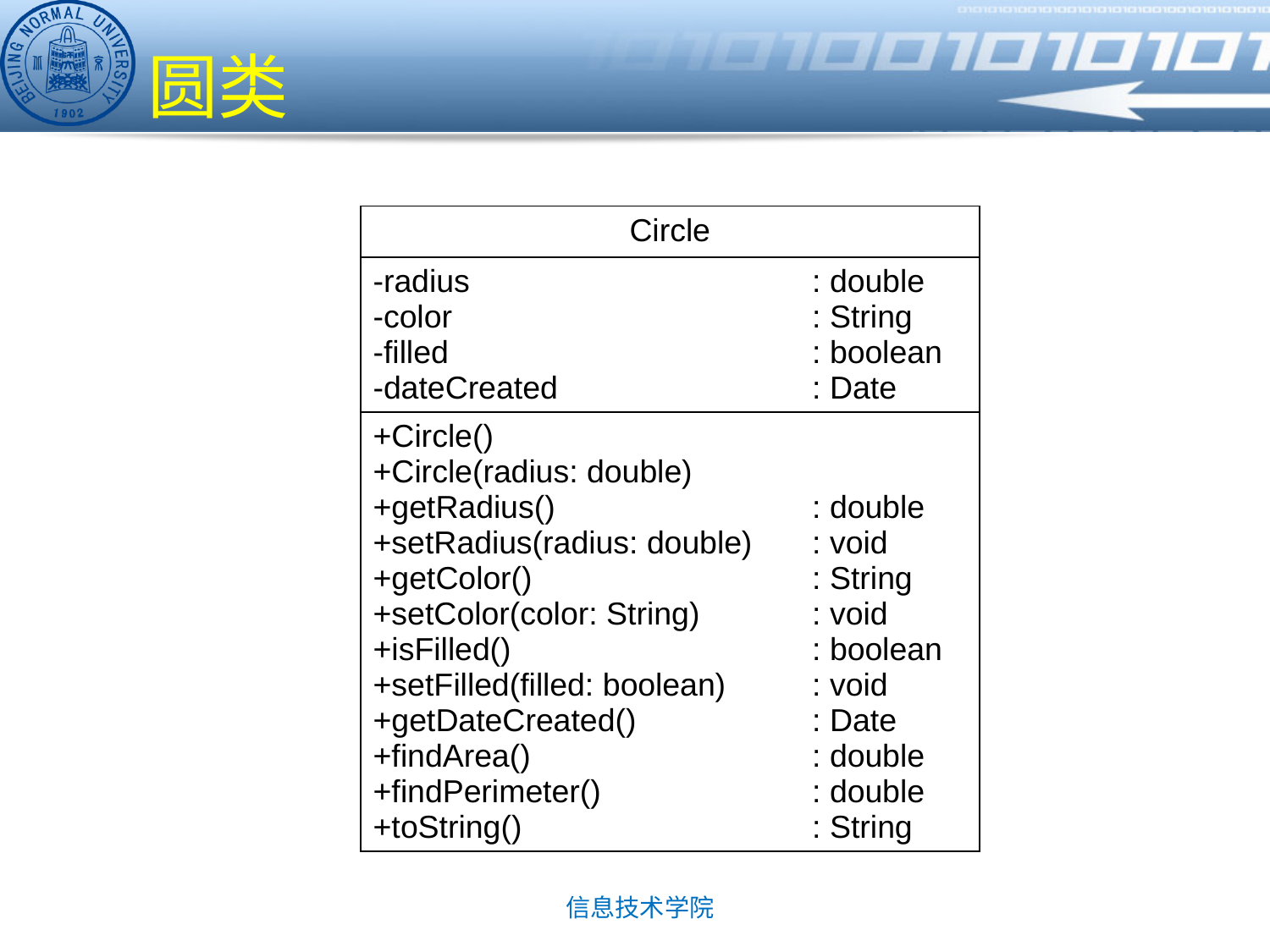

# 圆类
| Circle |  |
| --- | --- |
| -radius -color -filled -dateCreated | : double : String : boolean : Date |
| +Circle() +Circle(radius: double) +getRadius() +setRadius(radius: double) +getColor() +setColor(color: String) +isFilled() +setFilled(filled: boolean) +getDateCreated() +findArea() +findPerimeter() +toString() | : double : void : String : void : boolean : void : Date : double : double : String |
6